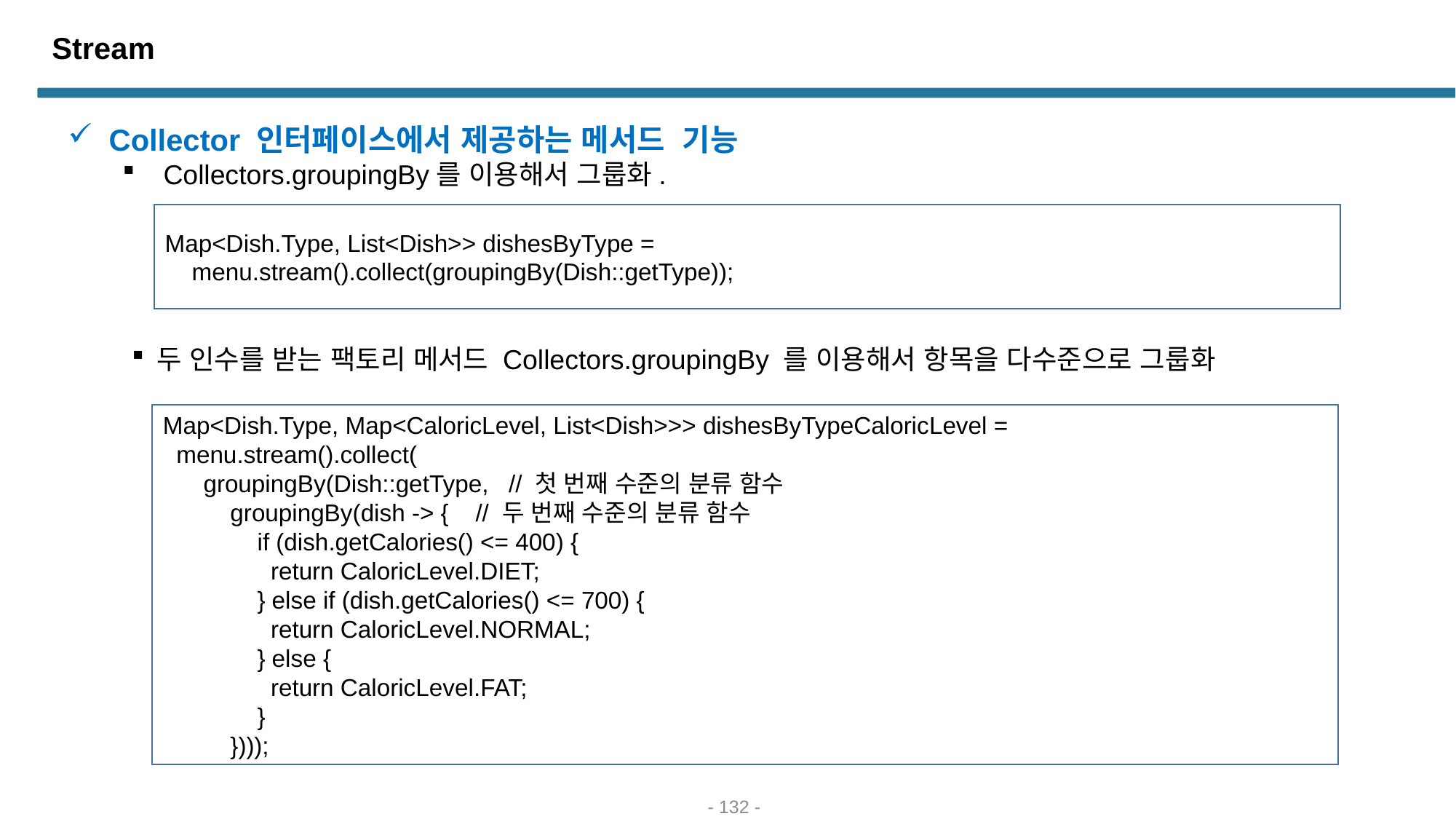

# Stream
Collector 인터페이스에서 제공하는 메서드  기능
Collectors.groupingBy를 이용해서 그룹화.
Map<Dish.Type, List<Dish>> dishesByType =
    menu.stream().collect(groupingBy(Dish::getType));
 두 인수를 받는 팩토리 메서드 Collectors.groupingBy 를 이용해서 항목을 다수준으로 그룹화
Map<Dish.Type, Map<CaloricLevel, List<Dish>>> dishesByTypeCaloricLevel =
  menu.stream().collect(
      groupingBy(Dish::getType,   // 첫 번째 수준의 분류 함수
          groupingBy(dish -> {    // 두 번째 수준의 분류 함수
              if (dish.getCalories() <= 400) {
                return CaloricLevel.DIET;
              } else if (dish.getCalories() <= 700) {
                return CaloricLevel.NORMAL;
              } else {
                return CaloricLevel.FAT;
              }
          })));
- 132 -